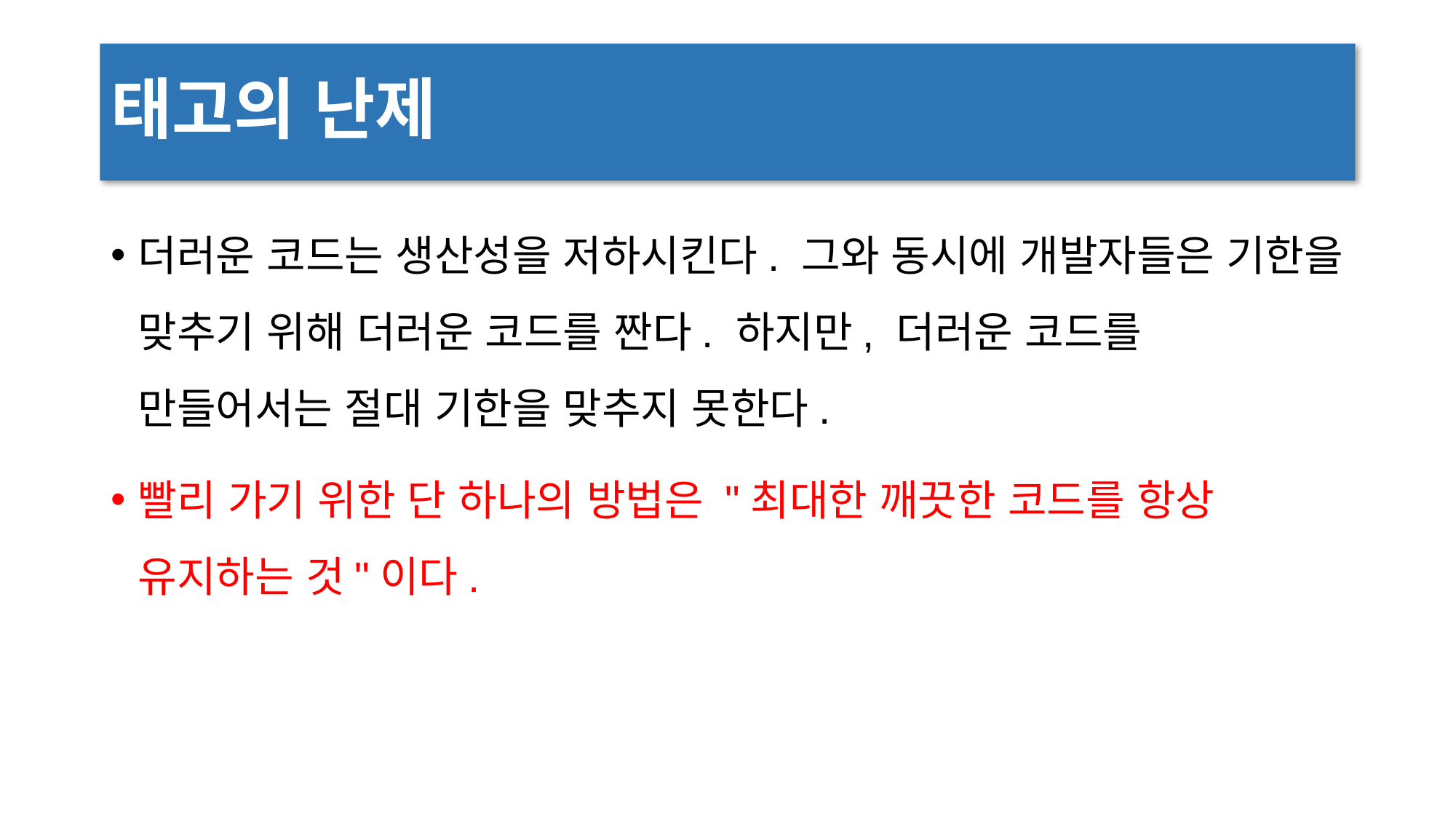

# 태고의 난제
더러운 코드는 생산성을 저하시킨다. 그와 동시에 개발자들은 기한을 맞추기 위해 더러운 코드를 짠다. 하지만, 더러운 코드를 만들어서는 절대 기한을 맞추지 못한다.
빨리 가기 위한 단 하나의 방법은 "최대한 깨끗한 코드를 항상 유지하는 것"이다.